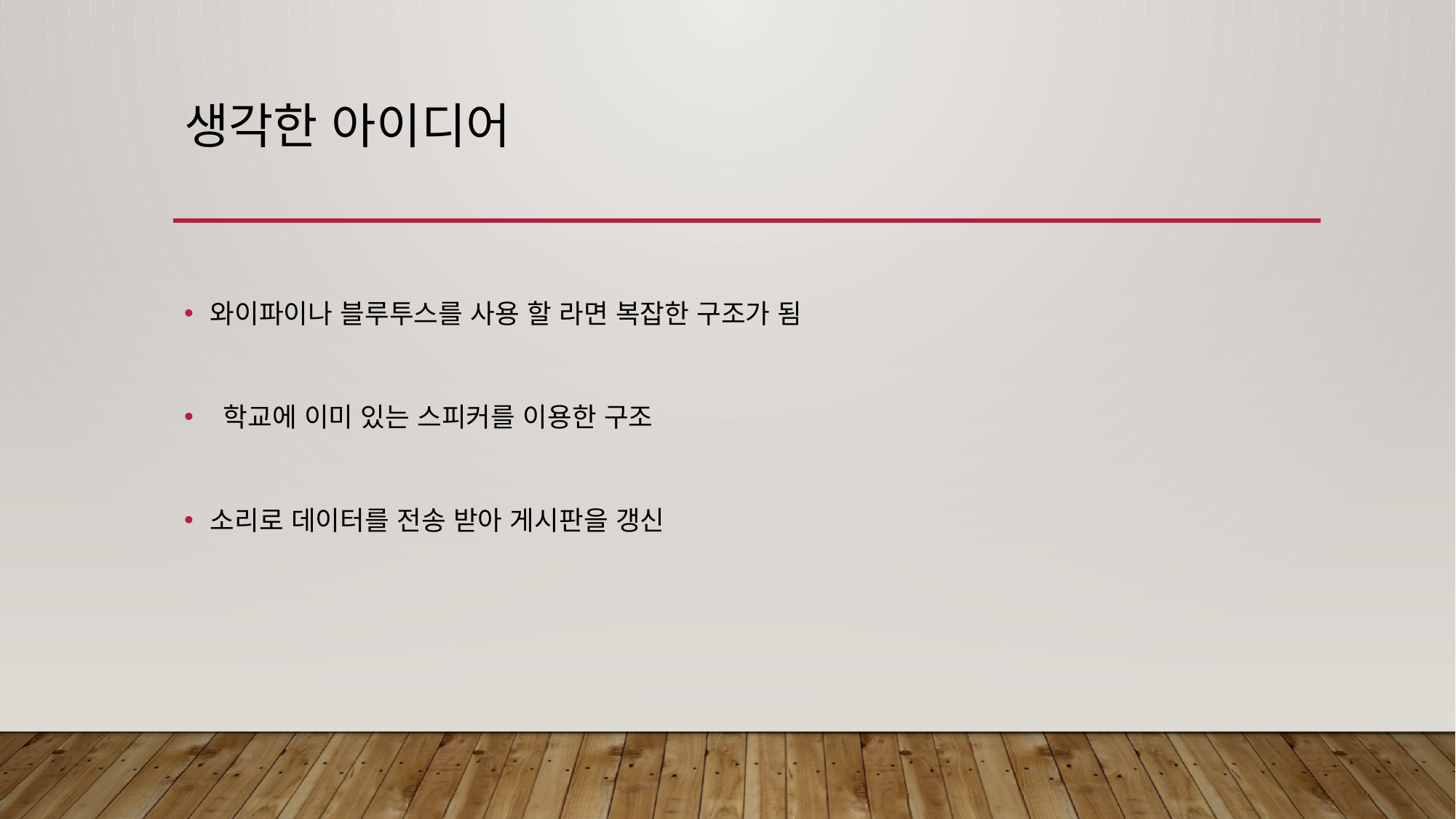

# 생각한 아이디어
와이파이나 블루투스를 사용 할 라면 복잡한 구조가 됨

 학교에 이미 있는 스피커를 이용한 구조

소리로 데이터를 전송 받아 게시판을 갱신